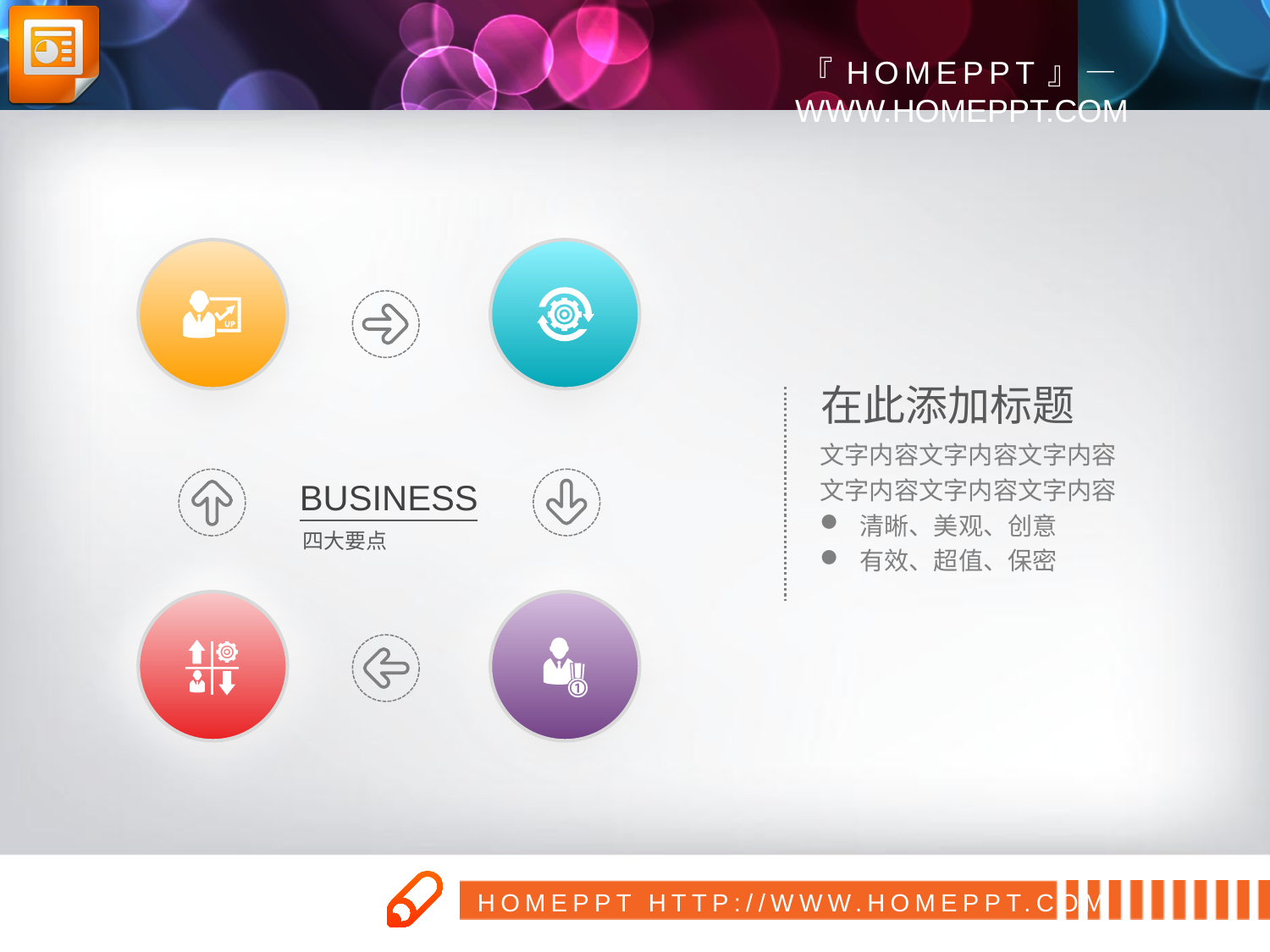

在此添加标题
文字内容文字内容文字内容
文字内容文字内容文字内容
清晰、美观、创意
有效、超值、保密
BUSINESS

四大要点